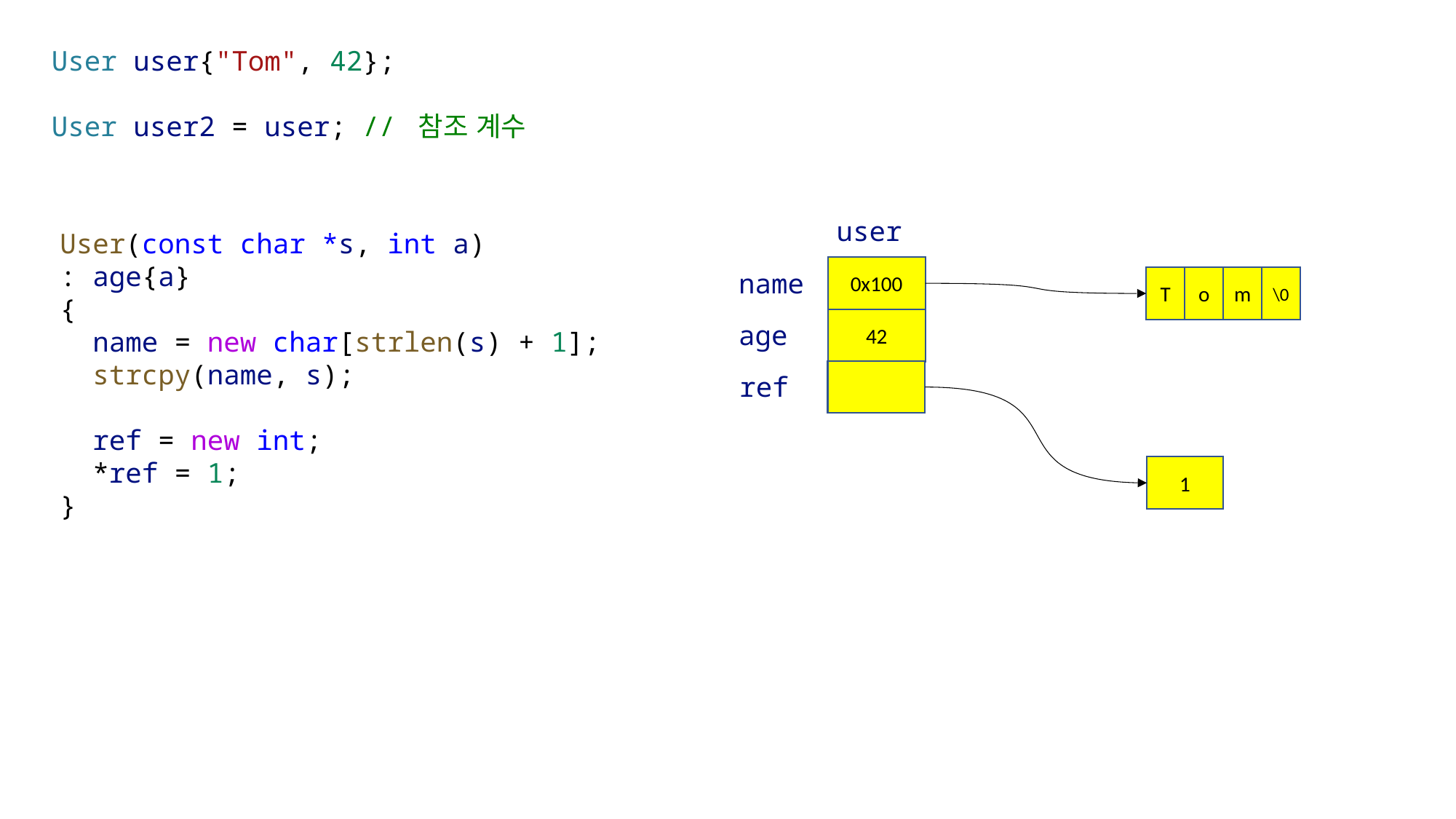

User user{"Tom", 42};

User user2 = user; // 참조 계수
user
User(const char *s, int a)
: age{a}
{
  name = new char[strlen(s) + 1];
  strcpy(name, s);
  ref = new int;
  *ref = 1;
}

0x100
name
T
o
m
\0
42
age

ref
1